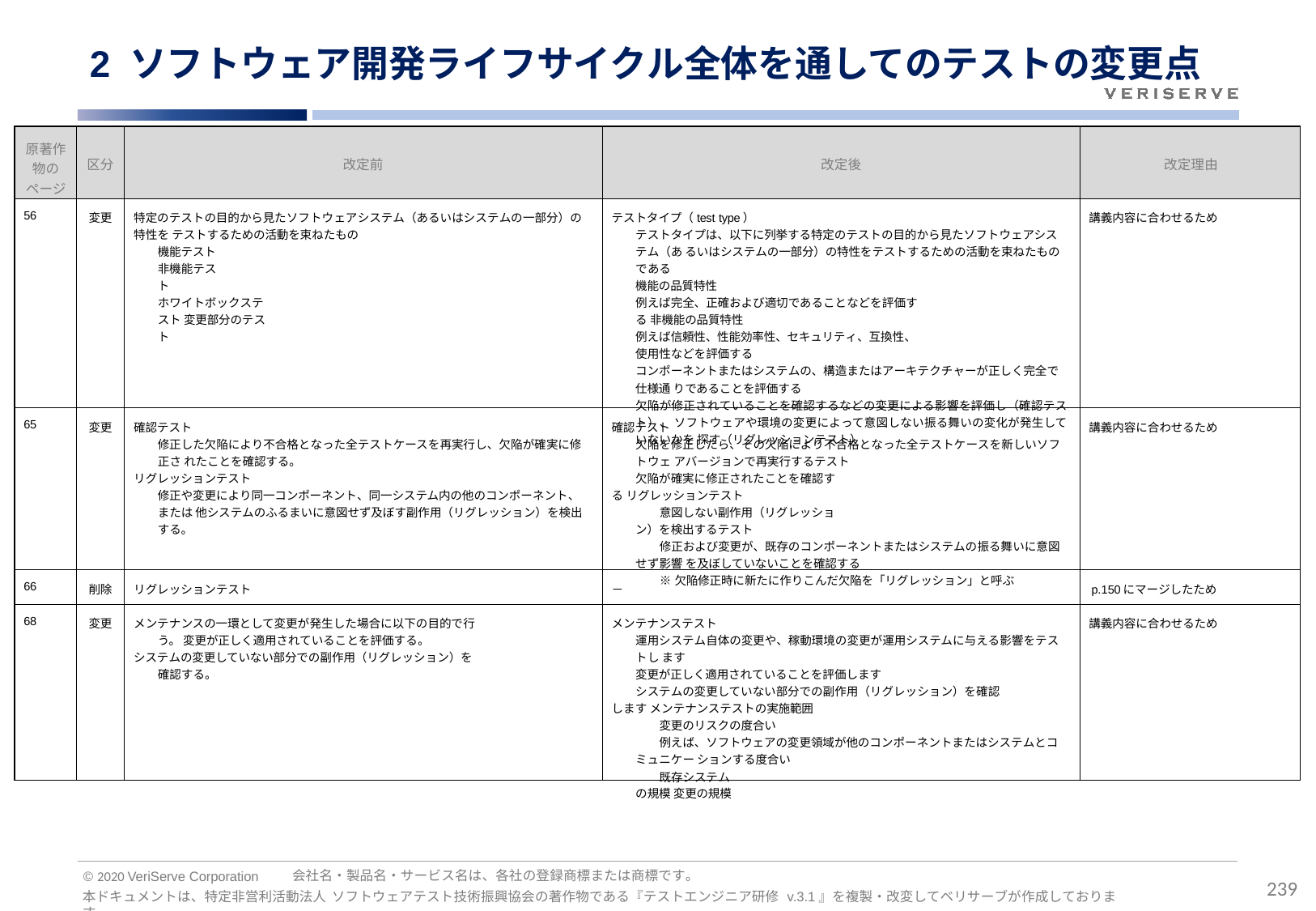

# 2 ソフトウェア開発ライフサイクル全体を通してのテストの変更点

| 原著作 物の ページ | 区分 | 改定前 | 改定後 | 改定理由 |
| --- | --- | --- | --- | --- |
| 56 | 変更 | 特定のテストの目的から見たソフトウェアシステム（あるいはシステムの一部分）の特性を テストするための活動を束ねたもの 機能テスト 非機能テスト ホワイトボックステスト 変更部分のテスト | テストタイプ（test type） テストタイプは、以下に列挙する特定のテストの目的から見たソフトウェアシステム（あ るいはシステムの一部分）の特性をテストするための活動を束ねたものである 機能の品質特性 例えば完全、正確および適切であることなどを評価する 非機能の品質特性 例えば信頼性、性能効率性、セキュリティ、互換性、使用性などを評価する コンポーネントまたはシステムの、構造またはアーキテクチャーが正しく完全で仕様通 りであることを評価する 欠陥が修正されていることを確認するなどの変更による影響を評価し（確認テスト）、 ソフトウェアや環境の変更によって意図しない振る舞いの変化が発生していないかを 探す（リグレッションテスト） | 講義内容に合わせるため |
| 65 | 変更 | 確認テスト 修正した欠陥により不合格となった全テストケースを再実行し、欠陥が確実に修正さ れたことを確認する。 リグレッションテスト 修正や変更により同一コンポーネント、同一システム内の他のコンポーネント、または 他システムのふるまいに意図せず及ぼす副作用（リグレッション）を検出する。 | 確認テスト 欠陥を修正したら、その欠陥により不合格となった全テストケースを新しいソフトウェ アバージョンで再実行するテスト 欠陥が確実に修正されたことを確認する リグレッションテスト 意図しない副作用（リグレッション）を検出するテスト 修正および変更が、既存のコンポーネントまたはシステムの振る舞いに意図せず影響 を及ぼしていないことを確認する ※欠陥修正時に新たに作りこんだ欠陥を「リグレッション」と呼ぶ | 講義内容に合わせるため |
| 66 | 削除 | リグレッションテスト | － | p.150にマージしたため |
| 68 | 変更 | メンテナンスの一環として変更が発生した場合に以下の目的で行う。 変更が正しく適用されていることを評価する。 システムの変更していない部分での副作用（リグレッション）を確認する。 | メンテナンステスト 運用システム自体の変更や、稼動環境の変更が運用システムに与える影響をテストし ます 変更が正しく適用されていることを評価します システムの変更していない部分での副作用（リグレッション）を確認します メンテナンステストの実施範囲 変更のリスクの度合い 例えば、ソフトウェアの変更領域が他のコンポーネントまたはシステムとコミュニケー ションする度合い 既存システムの規模 変更の規模 | 講義内容に合わせるため |
会社名・製品名・サービス名は、各社の登録商標または商標です。
© 2020 VeriServe Corporation
239
本ドキュメントは、特定非営利活動法人 ソフトウェアテスト技術振興協会の著作物である『テストエンジニア研修 v.3.1』を複製・改変してベリサーブが作成しております。